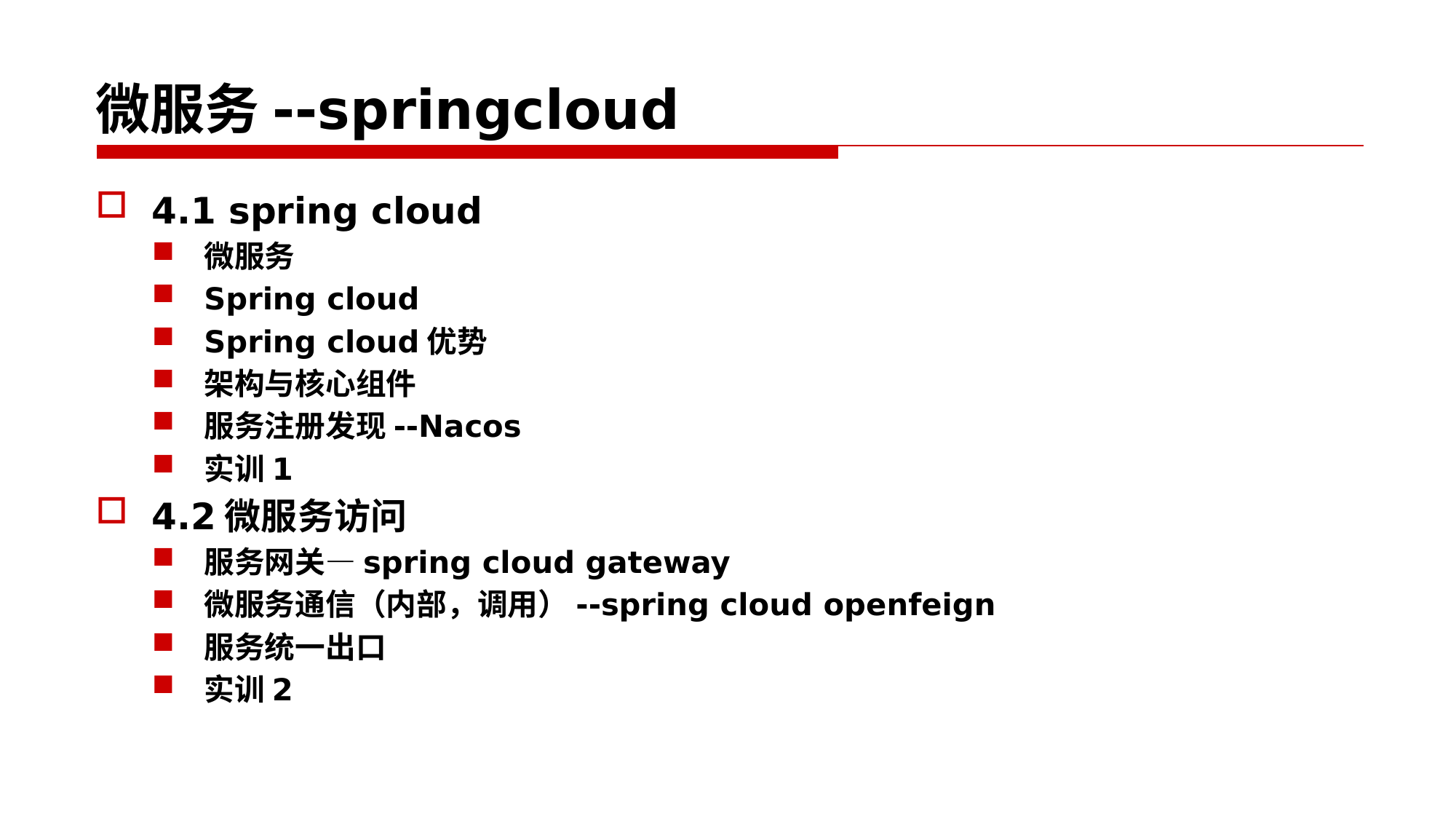

# 微服务--springcloud
4.1 spring cloud
微服务
Spring cloud
Spring cloud优势
架构与核心组件
服务注册发现--Nacos
实训1
4.2微服务访问
服务网关—spring cloud gateway
微服务通信（内部，调用）--spring cloud openfeign
服务统一出口
实训2